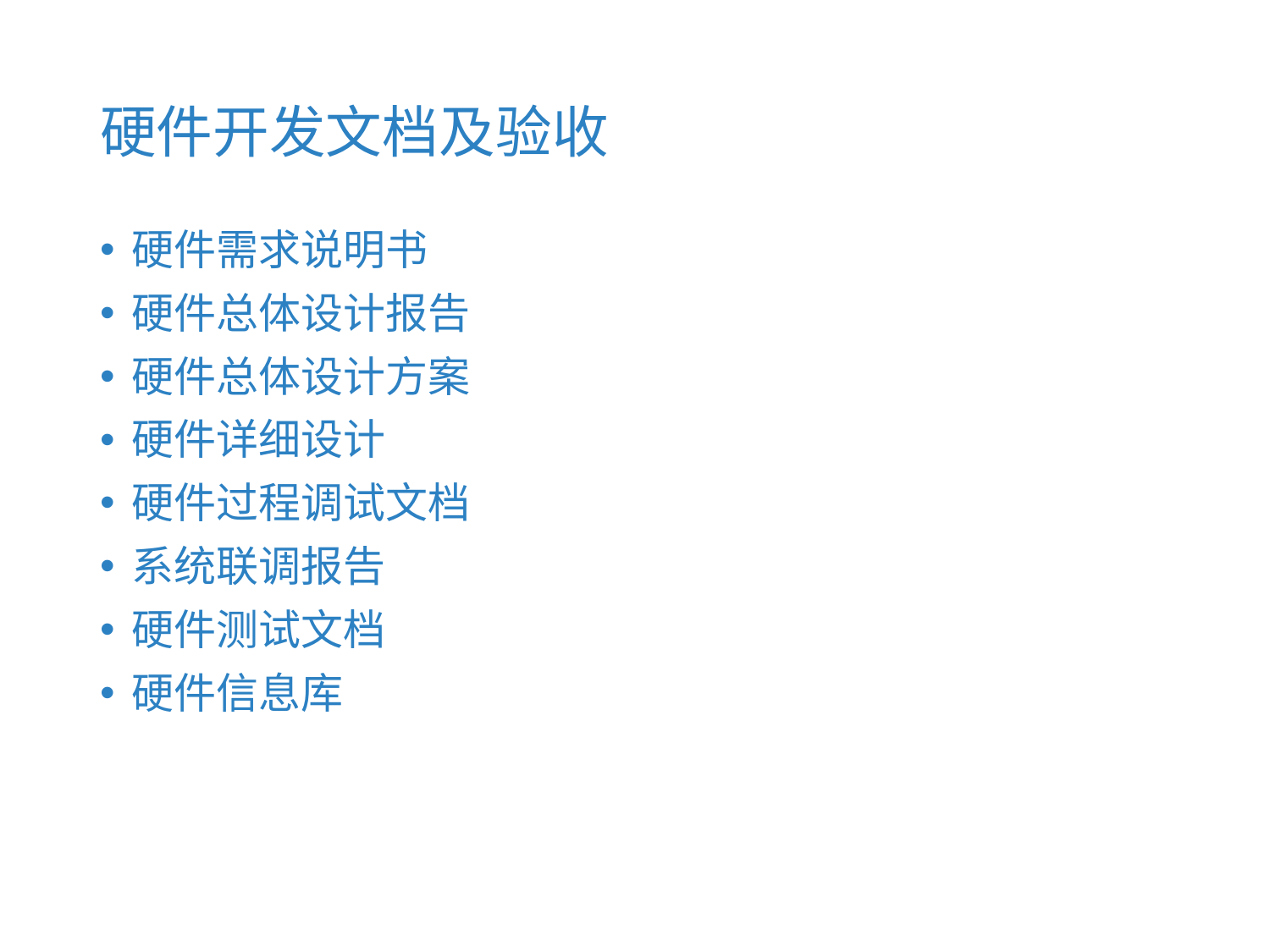

# 硬件开发文档及验收
硬件需求说明书
硬件总体设计报告
硬件总体设计方案
硬件详细设计
硬件过程调试文档
系统联调报告
硬件测试文档
硬件信息库